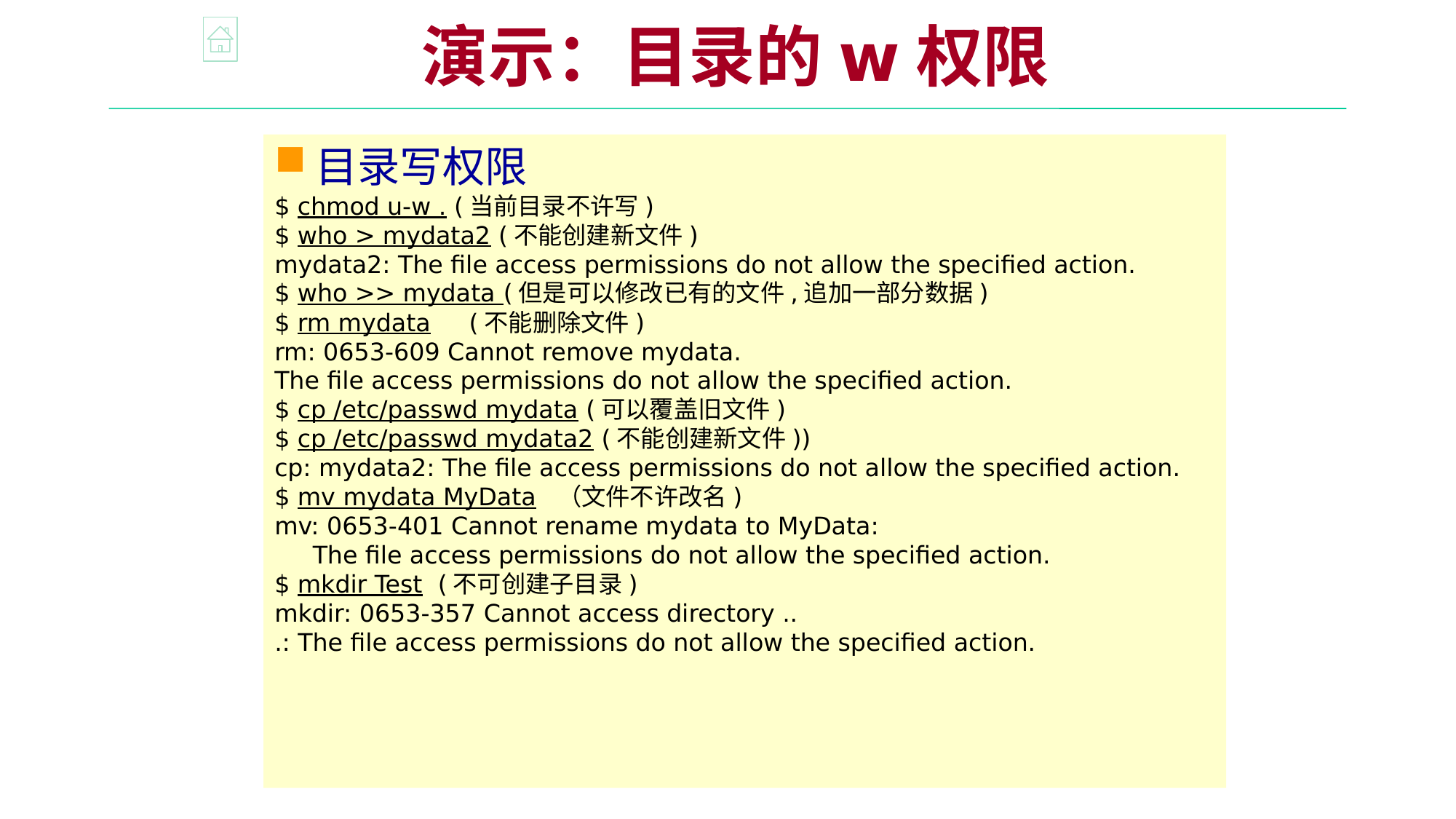

演示：目录的w权限

目录写权限
$ chmod u-w . (当前目录不许写)
$ who > mydata2 (不能创建新文件)
mydata2: The file access permissions do not allow the specified action.
$ who >> mydata (但是可以修改已有的文件,追加一部分数据)
$ rm mydata     (不能删除文件)
rm: 0653-609 Cannot remove mydata.
The file access permissions do not allow the specified action.
$ cp /etc/passwd mydata (可以覆盖旧文件)
$ cp /etc/passwd mydata2 (不能创建新文件))
cp: mydata2: The file access permissions do not allow the specified action.
$ mv mydata MyData  （文件不许改名)
mv: 0653-401 Cannot rename mydata to MyData:
     The file access permissions do not allow the specified action.
$ mkdir Test  (不可创建子目录)
mkdir: 0653-357 Cannot access directory ..
.: The file access permissions do not allow the specified action.